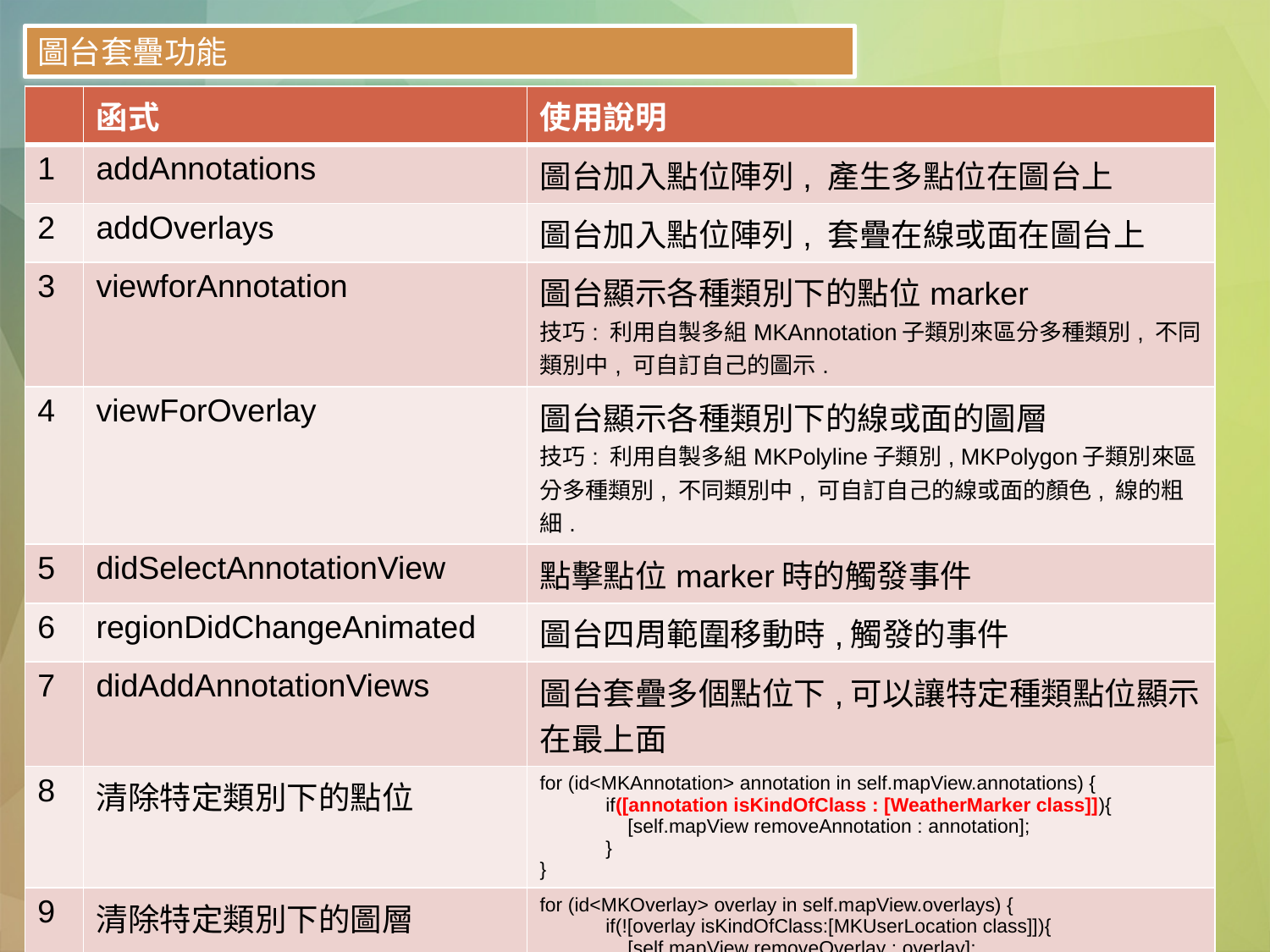

圖台套疊功能
|  | 函式 | 使用說明 |
| --- | --- | --- |
| 1 | addAnnotations | 圖台加入點位陣列, 產生多點位在圖台上 |
| 2 | addOverlays | 圖台加入點位陣列, 套疊在線或面在圖台上 |
| 3 | viewforAnnotation | 圖台顯示各種類別下的點位marker 技巧: 利用自製多組MKAnnotation子類別來區分多種類別, 不同類別中, 可自訂自己的圖示. |
| 4 | viewForOverlay | 圖台顯示各種類別下的線或面的圖層 技巧: 利用自製多組MKPolyline子類別, MKPolygon子類別來區分多種類別, 不同類別中, 可自訂自己的線或面的顏色, 線的粗細. |
| 5 | didSelectAnnotationView | 點擊點位marker時的觸發事件 |
| 6 | regionDidChangeAnimated | 圖台四周範圍移動時,觸發的事件 |
| 7 | didAddAnnotationViews | 圖台套疊多個點位下,可以讓特定種類點位顯示在最上面 |
| 8 | 清除特定類別下的點位 | for (id<MKAnnotation> annotation in self.mapView.annotations) {             if([annotation isKindOfClass : [WeatherMarker class]]){                 [self.mapView removeAnnotation : annotation];             } } |
| 9 | 清除特定類別下的圖層 | for (id<MKOverlay> overlay in self.mapView.overlays) {             if(![overlay isKindOfClass:[MKUserLocation class]]){                 [self.mapView removeOverlay : overlay];             } } |